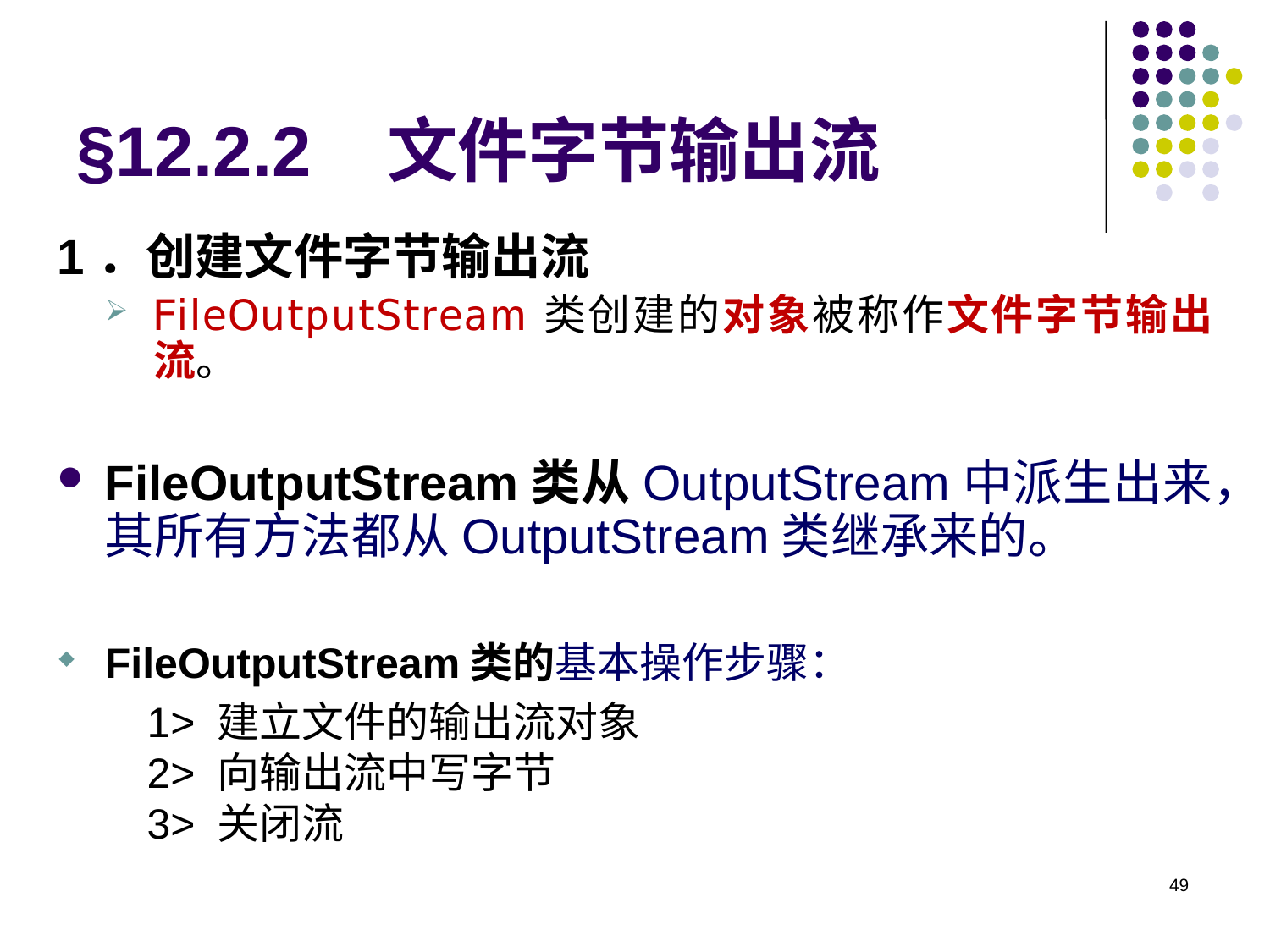

# §12.2.2   文件字节输出流
1．创建文件字节输出流
FileOutputStream类创建的对象被称作文件字节输出流。

FileOutputStream类从OutputStream中派生出来，其所有方法都从OutputStream类继承来的。

FileOutputStream类的基本操作步骤：
1> 建立文件的输出流对象
2> 向输出流中写字节
3> 关闭流
49